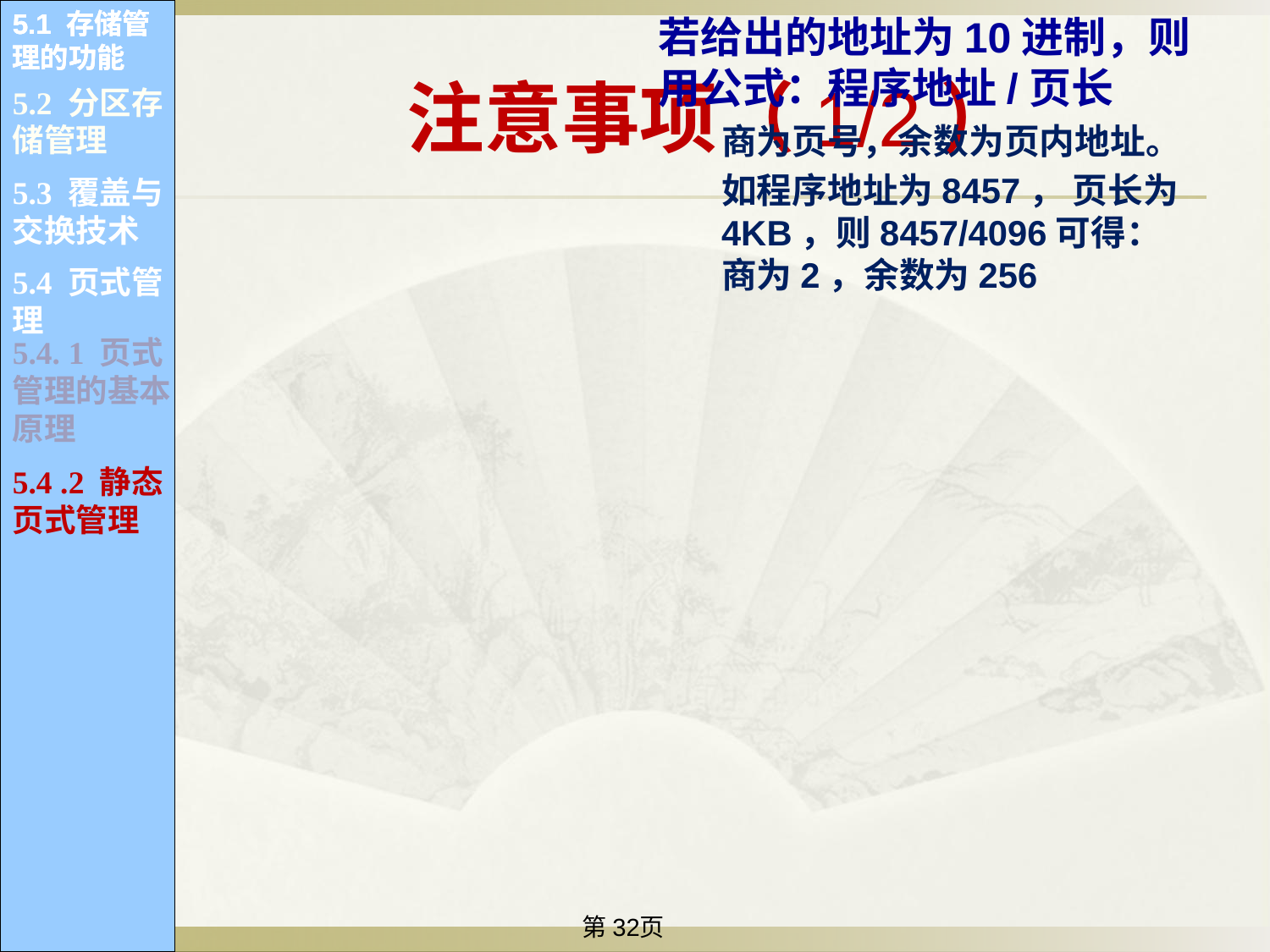

若给出的地址为10进制，则用公式：程序地址/页长
商为页号，余数为页内地址。
如程序地址为8457， 页长为4KB，则8457/4096可得：商为2，余数为256

5.1 存储管理的功能

5.1 存储管理的功能
5.1 存储管理的功能
5.1 存储管理的功能

5.1 存储管理的功能

5.1 存储管理的功能
5.1 存储管理的功能
5.1 存储管理的功能

5.1 存储管理的功能

5.1 存储管理的功能
5.1 存储管理的功能
5.1 存储管理的功能
注意事项（1/2）
5.2 分区存储管理
5.1.1 内存的分配和回收
5.1.2 内存空间的共享
5.1.2 内存空间的共享
5.3 覆盖与交换技术
5.1.3 存储保护
5.1.3 存储保护
5.4 页式管理
5.1.4 内存空间的扩充
5.4. 1 页式管理的基本原理
5.4 .2 静态页式管理